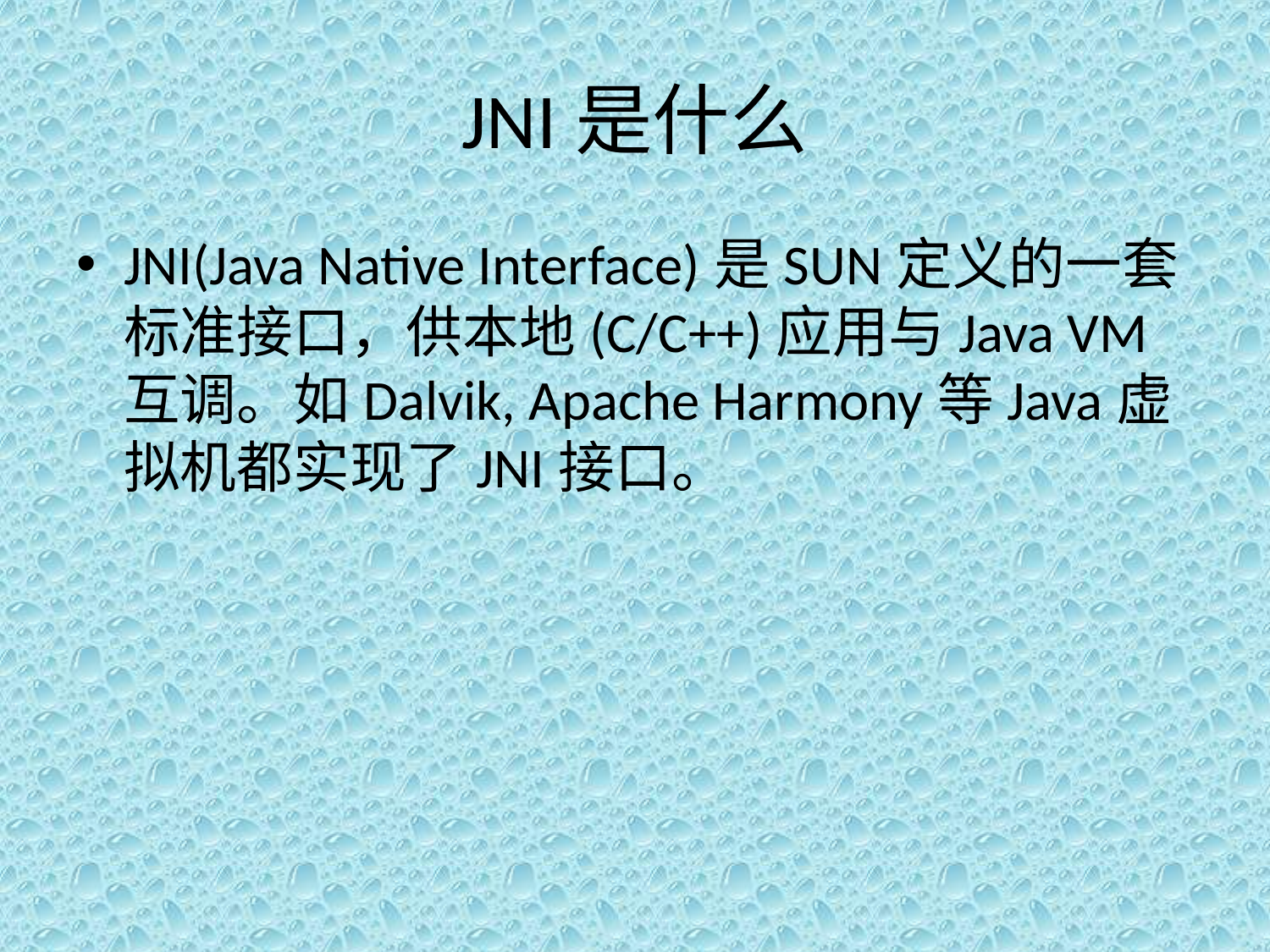

# JNI是什么
JNI(Java Native Interface)是SUN定义的一套标准接口，供本地(C/C++)应用与Java VM互调。如Dalvik, Apache Harmony等Java虚拟机都实现了JNI接口。